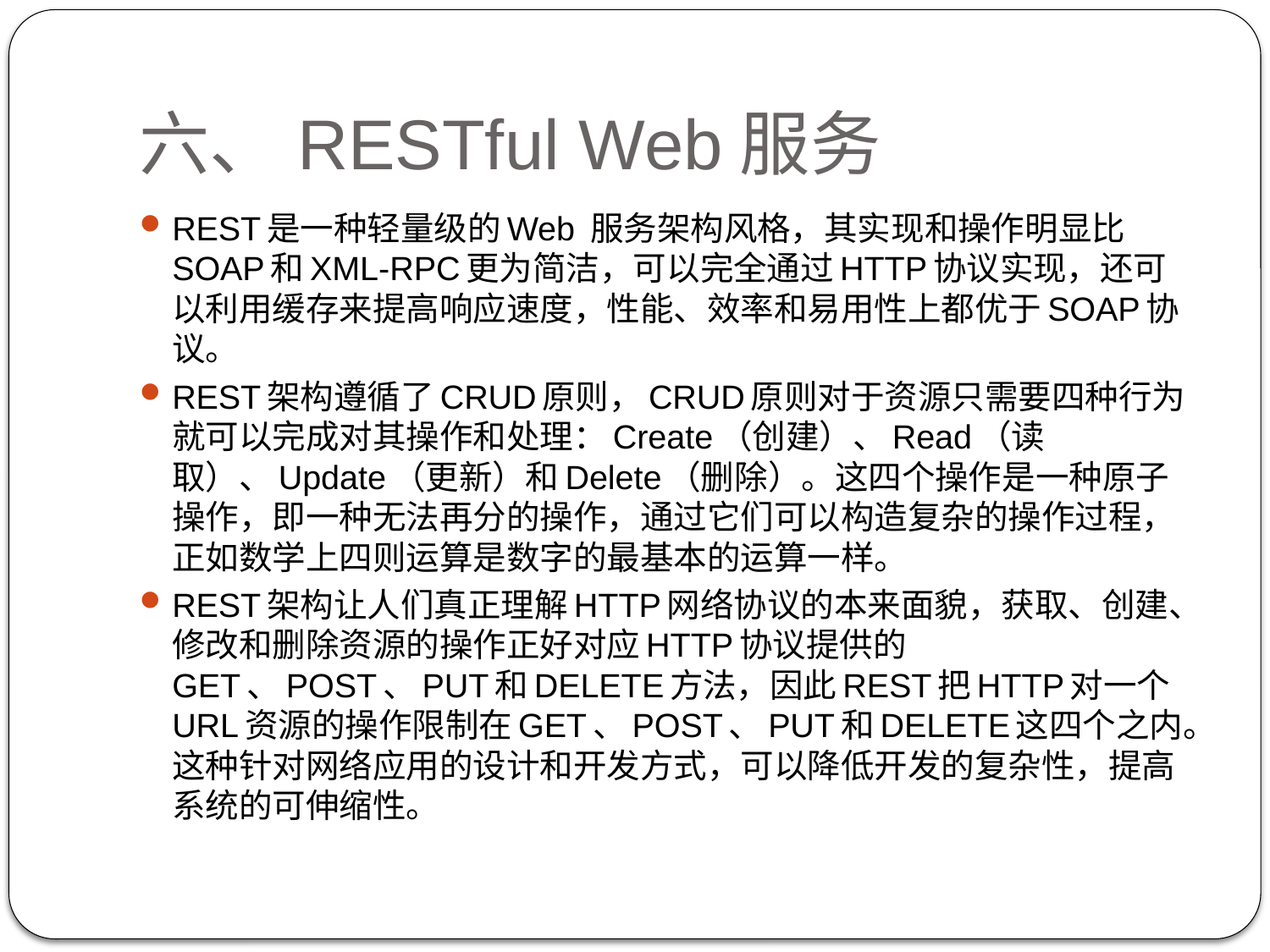

# 六、RESTful Web服务
REST是一种轻量级的Web 服务架构风格，其实现和操作明显比SOAP和XML-RPC更为简洁，可以完全通过HTTP协议实现，还可以利用缓存来提高响应速度，性能、效率和易用性上都优于SOAP协议。
REST架构遵循了CRUD原则，CRUD原则对于资源只需要四种行为就可以完成对其操作和处理：Create（创建）、Read（读取）、Update（更新）和Delete（删除）。这四个操作是一种原子操作，即一种无法再分的操作，通过它们可以构造复杂的操作过程，正如数学上四则运算是数字的最基本的运算一样。
REST架构让人们真正理解HTTP网络协议的本来面貌，获取、创建、修改和删除资源的操作正好对应HTTP协议提供的GET、POST、PUT和DELETE方法，因此REST把HTTP对一个URL资源的操作限制在GET、POST、PUT和DELETE这四个之内。这种针对网络应用的设计和开发方式，可以降低开发的复杂性，提高系统的可伸缩性。